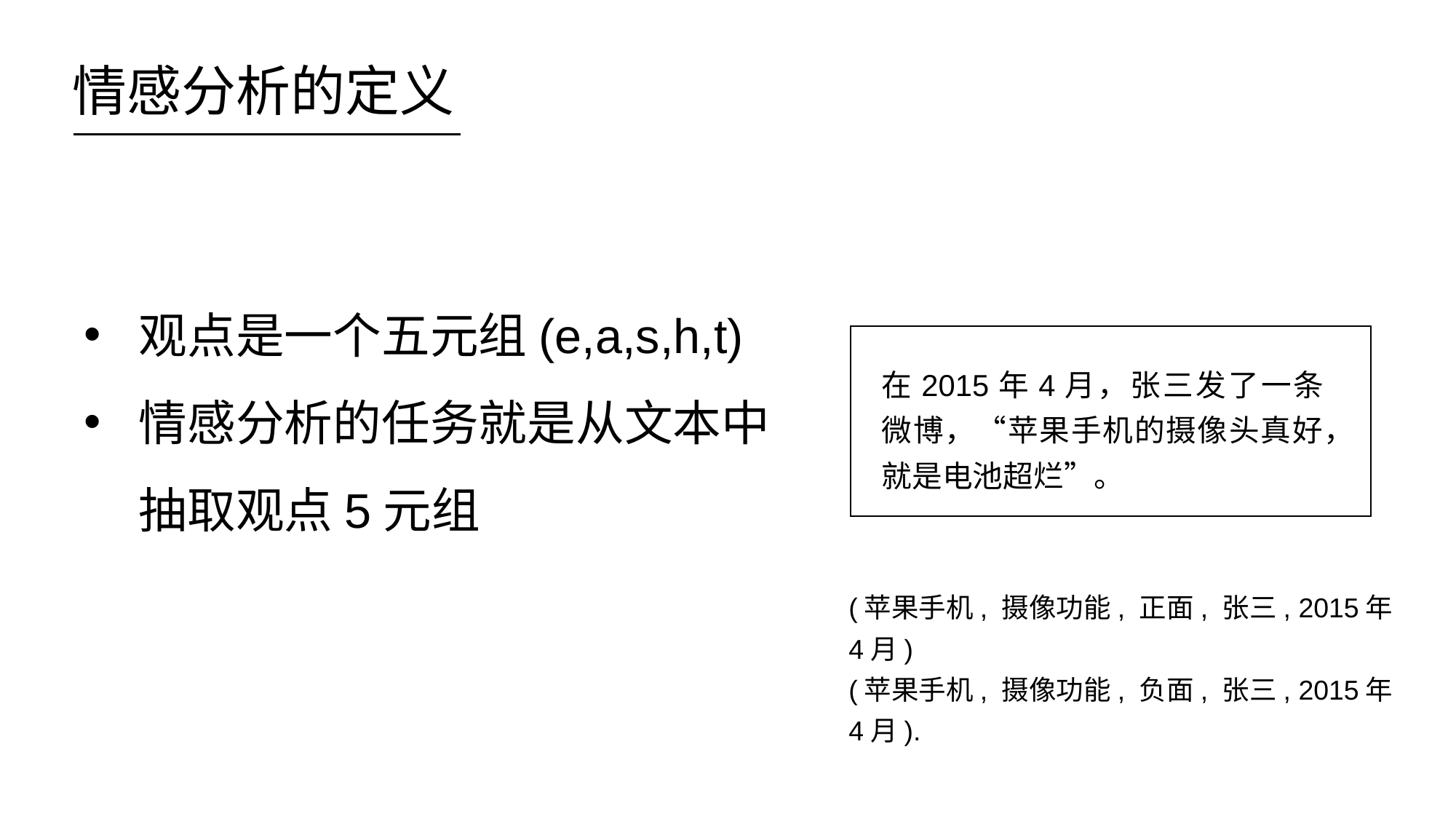

情感分析的定义
观点是一个五元组(e,a,s,h,t)
情感分析的任务就是从文本中抽取观点5元组

在2015年4月，张三发了一条微博，“苹果手机的摄像头真好，就是电池超烂”。
(苹果手机, 摄像功能, 正面, 张三, 2015年4月)
(苹果手机, 摄像功能, 负面, 张三, 2015年4月).